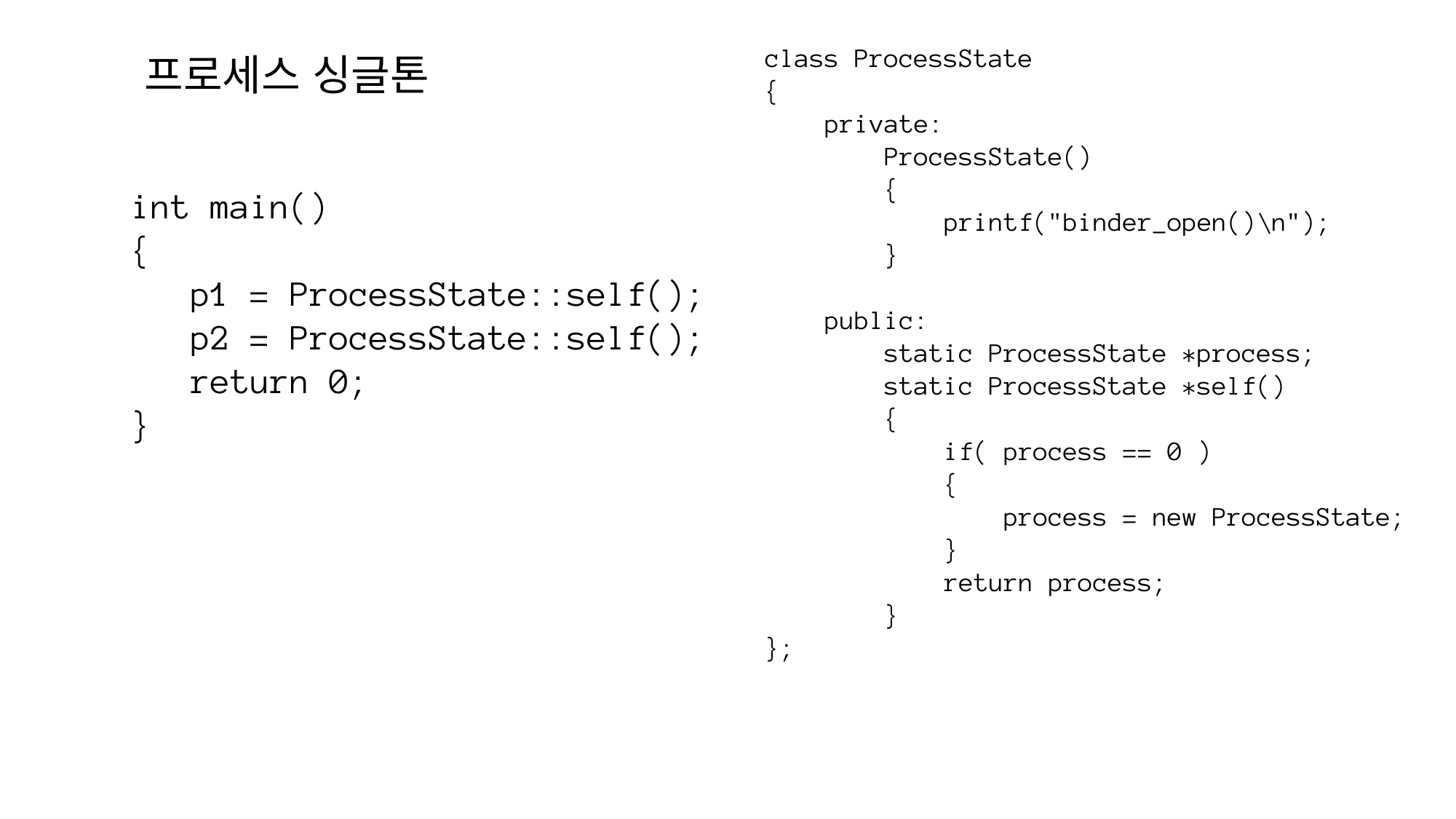

class ProcessState
{
    private:
        ProcessState()
        {
            printf("binder_open()\n");
        }

    public:
        static ProcessState *process;
        static ProcessState *self()
        {
            if( process == 0 )
            {
                process = new ProcessState;
            }
            return process;
        }
};
프로세스 싱글톤
int main()
{
   p1 = ProcessState::self();
   p2 = ProcessState::self();
   return 0;
}